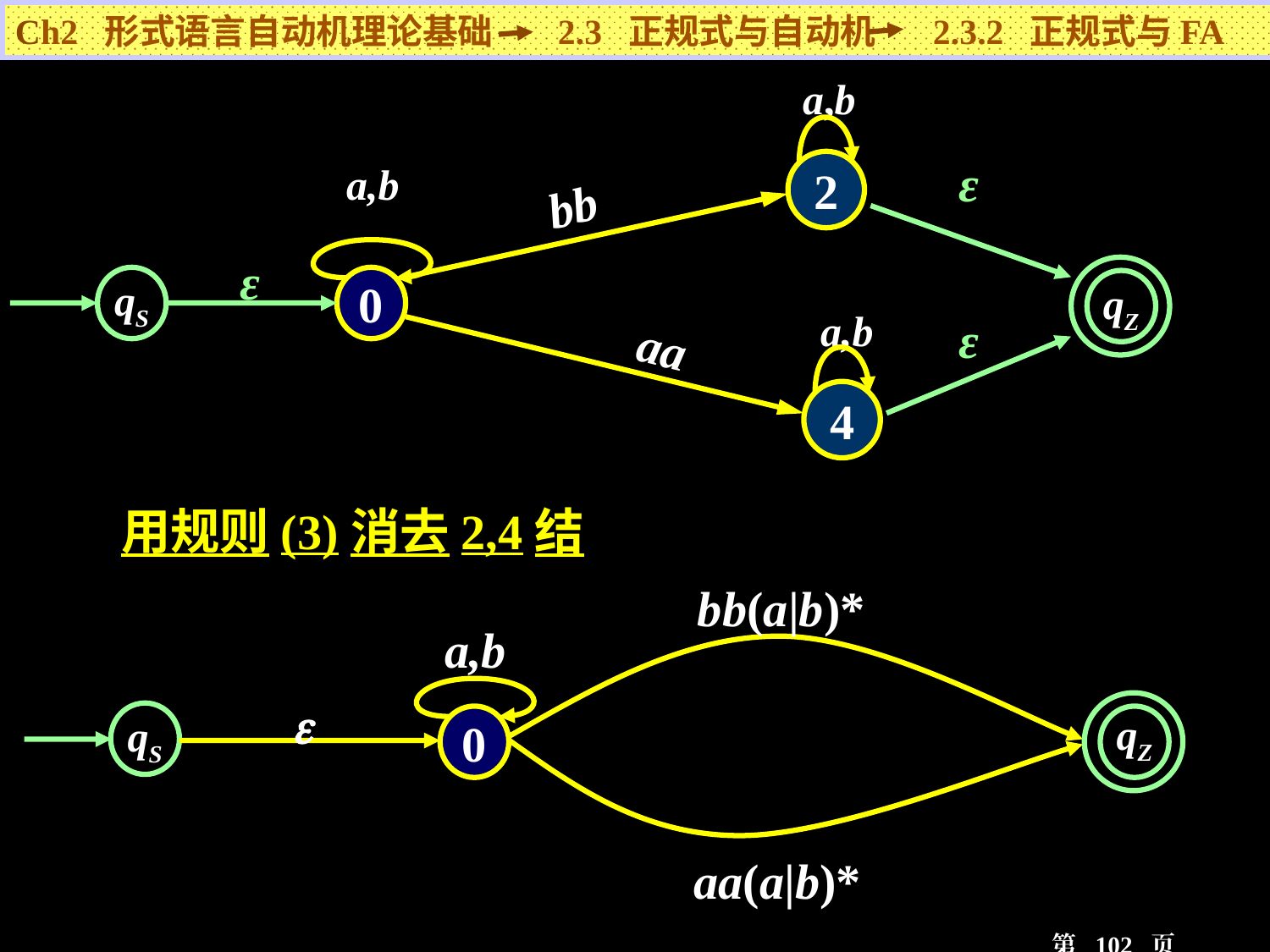

Ch2  形式语言自动机理论基础       2.3  正规式与自动机      2.3.2  正规式与FA

a,b
ε
a,b
2
bb

ε

qZ
qS
0
a,b

ε
aa

4
    用规则(3)消去2,4结
bb(a|b)*

a,b
ε

qZ

qS
0

aa(a|b)*